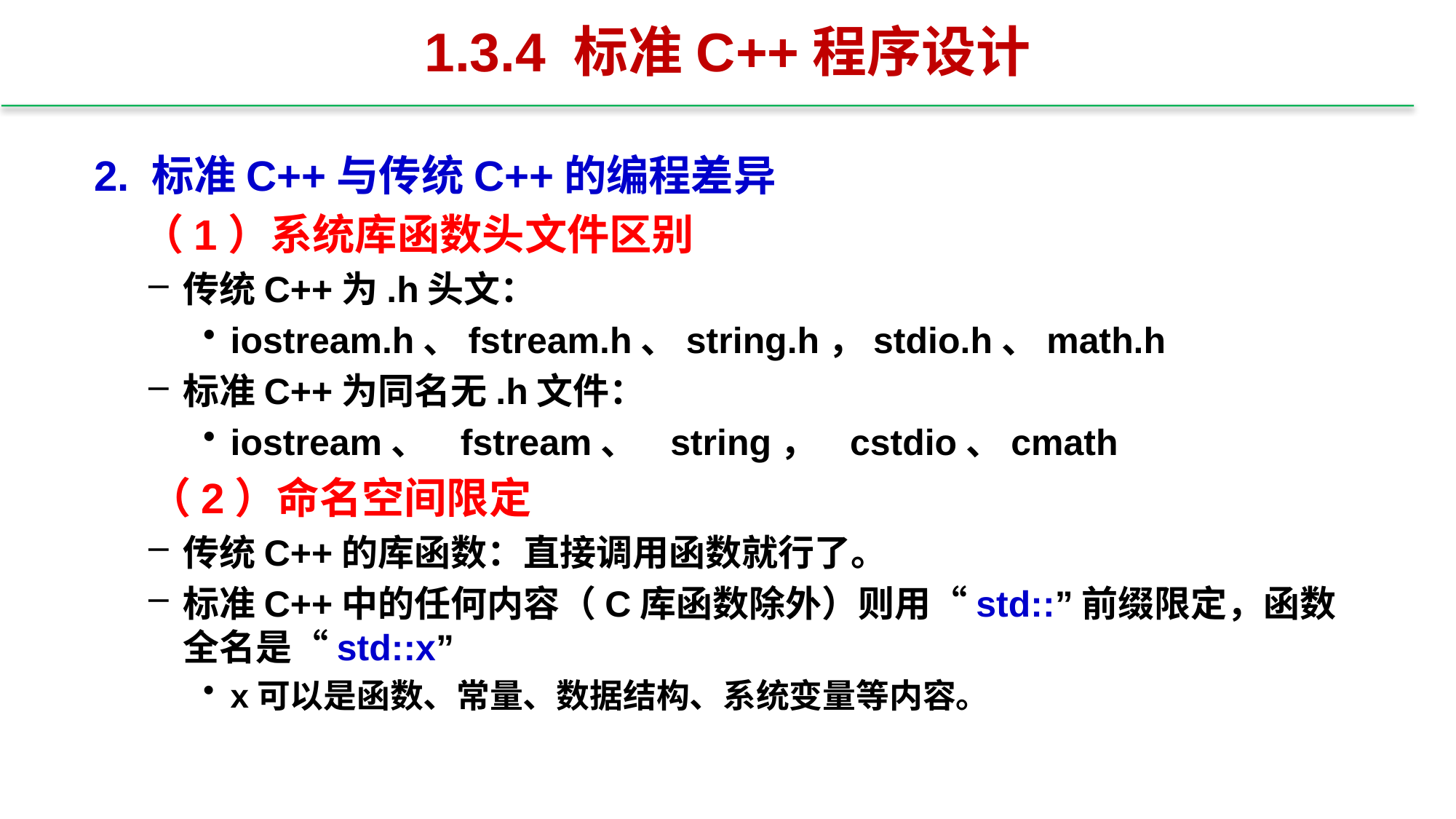

# 1.3.4 标准C++程序设计
2. 标准C++与传统C++的编程差异
（1）系统库函数头文件区别
传统C++为.h头文：
iostream.h、fstream.h、string.h，stdio.h、math.h
标准C++为同名无.h文件：
iostream、   fstream、   string，   cstdio、cmath
（2）命名空间限定
传统C++的库函数：直接调用函数就行了。
标准C++中的任何内容（C库函数除外）则用“std::”前缀限定，函数全名是“std::x”
x可以是函数、常量、数据结构、系统变量等内容。